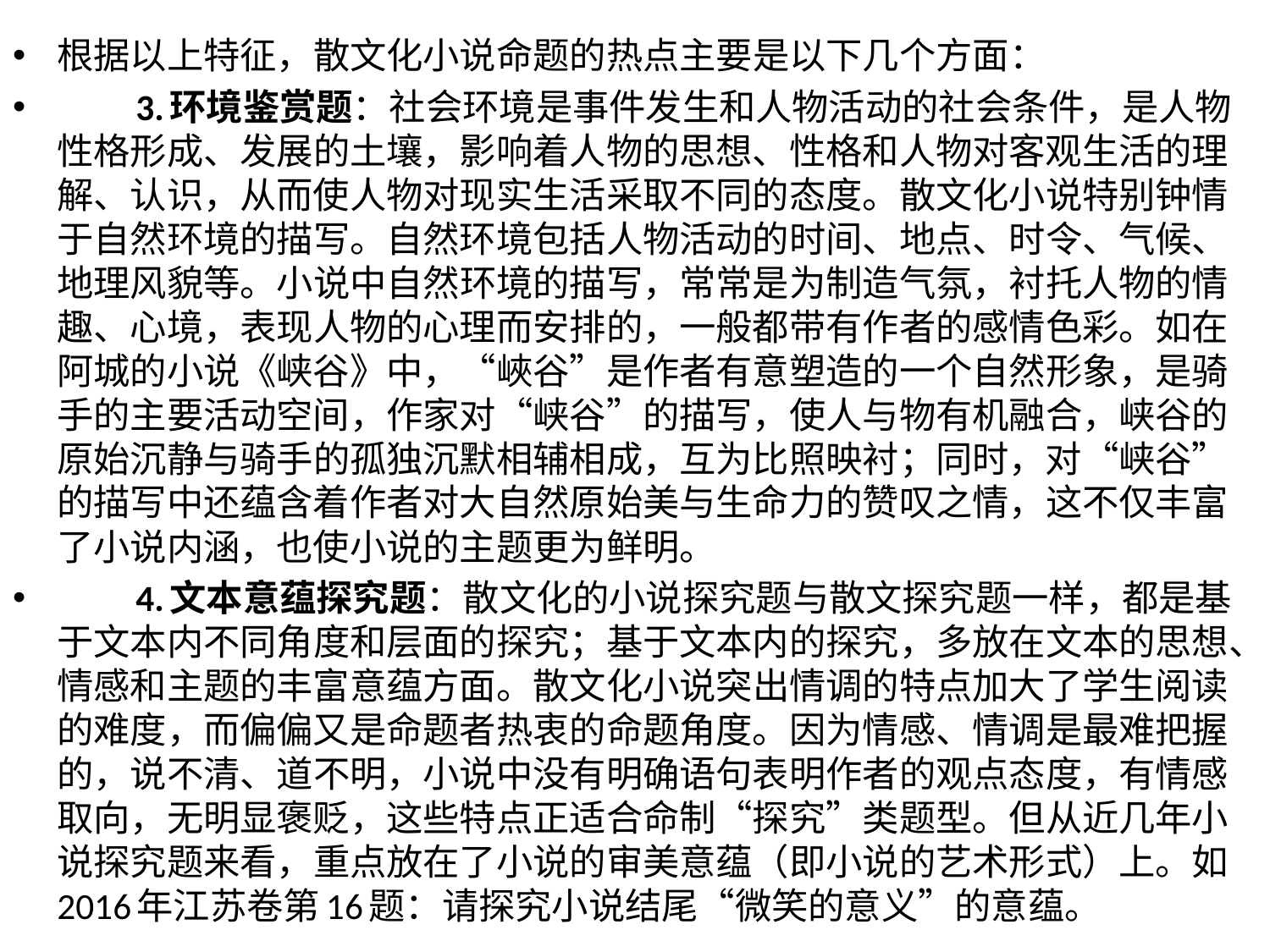

根据以上特征，散文化小说命题的热点主要是以下几个方面：
　　3.环境鉴赏题：社会环境是事件发生和人物活动的社会条件，是人物性格形成、发展的土壤，影响着人物的思想、性格和人物对客观生活的理解、认识，从而使人物对现实生活采取不同的态度。散文化小说特别钟情于自然环境的描写。自然环境包括人物活动的时间、地点、时令、气候、地理风貌等。小说中自然环境的描写，常常是为制造气氛，衬托人物的情趣、心境，表现人物的心理而安排的，一般都带有作者的感情色彩。如在阿城的小说《峡谷》中，“峽谷”是作者有意塑造的一个自然形象，是骑手的主要活动空间，作家对“峡谷”的描写，使人与物有机融合，峡谷的原始沉静与骑手的孤独沉默相辅相成，互为比照映衬；同时，对“峡谷”的描写中还蕴含着作者对大自然原始美与生命力的赞叹之情，这不仅丰富了小说内涵，也使小说的主题更为鲜明。
　　4.文本意蕴探究题：散文化的小说探究题与散文探究题一样，都是基于文本内不同角度和层面的探究；基于文本内的探究，多放在文本的思想、情感和主题的丰富意蕴方面。散文化小说突出情调的特点加大了学生阅读的难度，而偏偏又是命题者热衷的命题角度。因为情感、情调是最难把握的，说不清、道不明，小说中没有明确语句表明作者的观点态度，有情感取向，无明显褒贬，这些特点正适合命制“探究”类题型。但从近几年小说探究题来看，重点放在了小说的审美意蕴（即小说的艺术形式）上。如2016年江苏卷第16题：请探究小说结尾“微笑的意义”的意蕴。